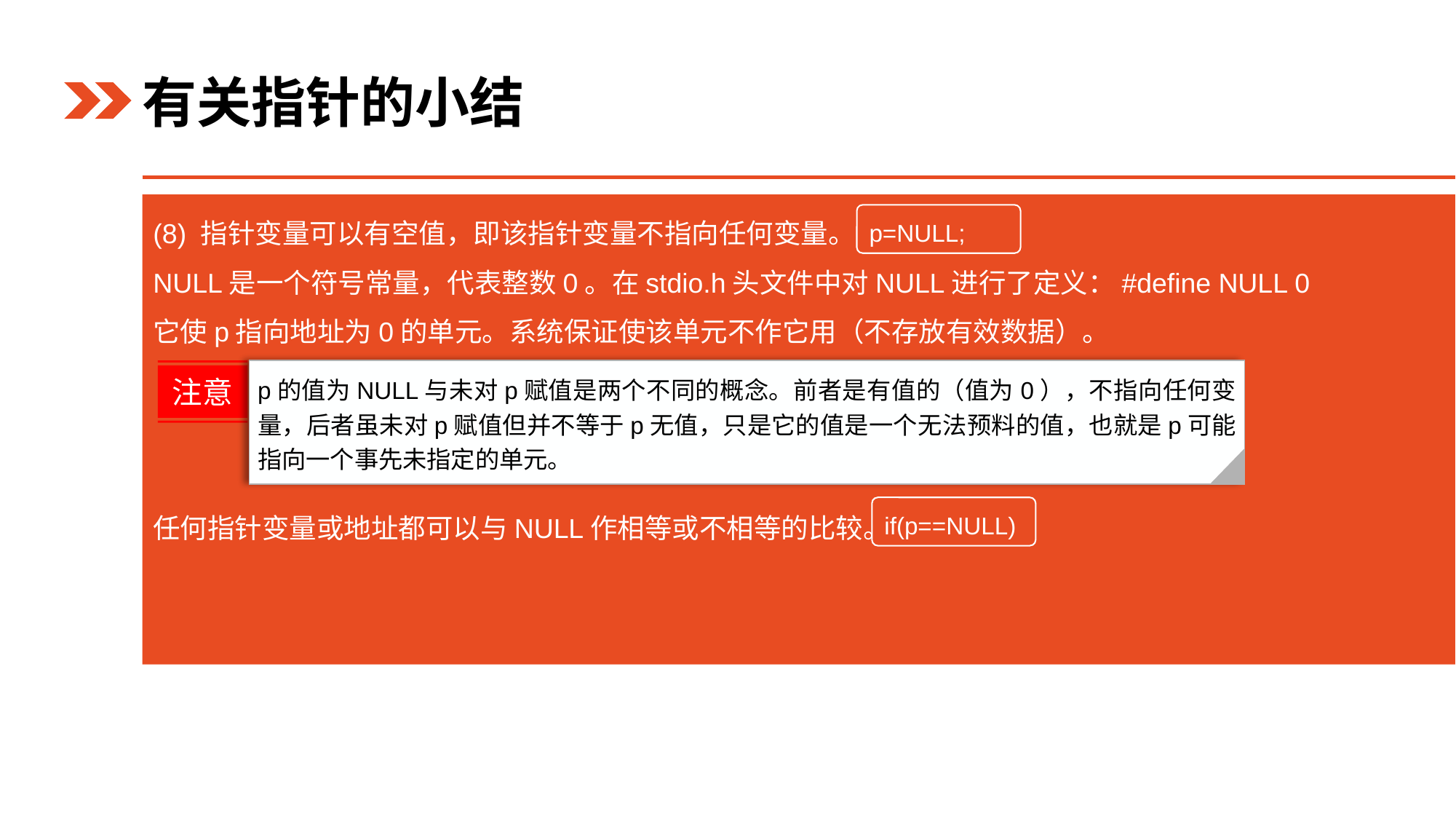

有关指针的小结

(8) 指针变量可以有空值，即该指针变量不指向任何变量。
NULL是一个符号常量，代表整数0。在stdio.h头文件中对NULL进行了定义：#define NULL 0
它使p指向地址为0的单元。系统保证使该单元不作它用（不存放有效数据）。

任何指针变量或地址都可以与NULL作相等或不相等的比较。
p=NULL;
p的值为NULL与未对p赋值是两个不同的概念。前者是有值的（值为0），不指向任何变量，后者虽未对p赋值但并不等于p无值，只是它的值是一个无法预料的值，也就是p可能指向一个事先未指定的单元。
注意

if(p==NULL)